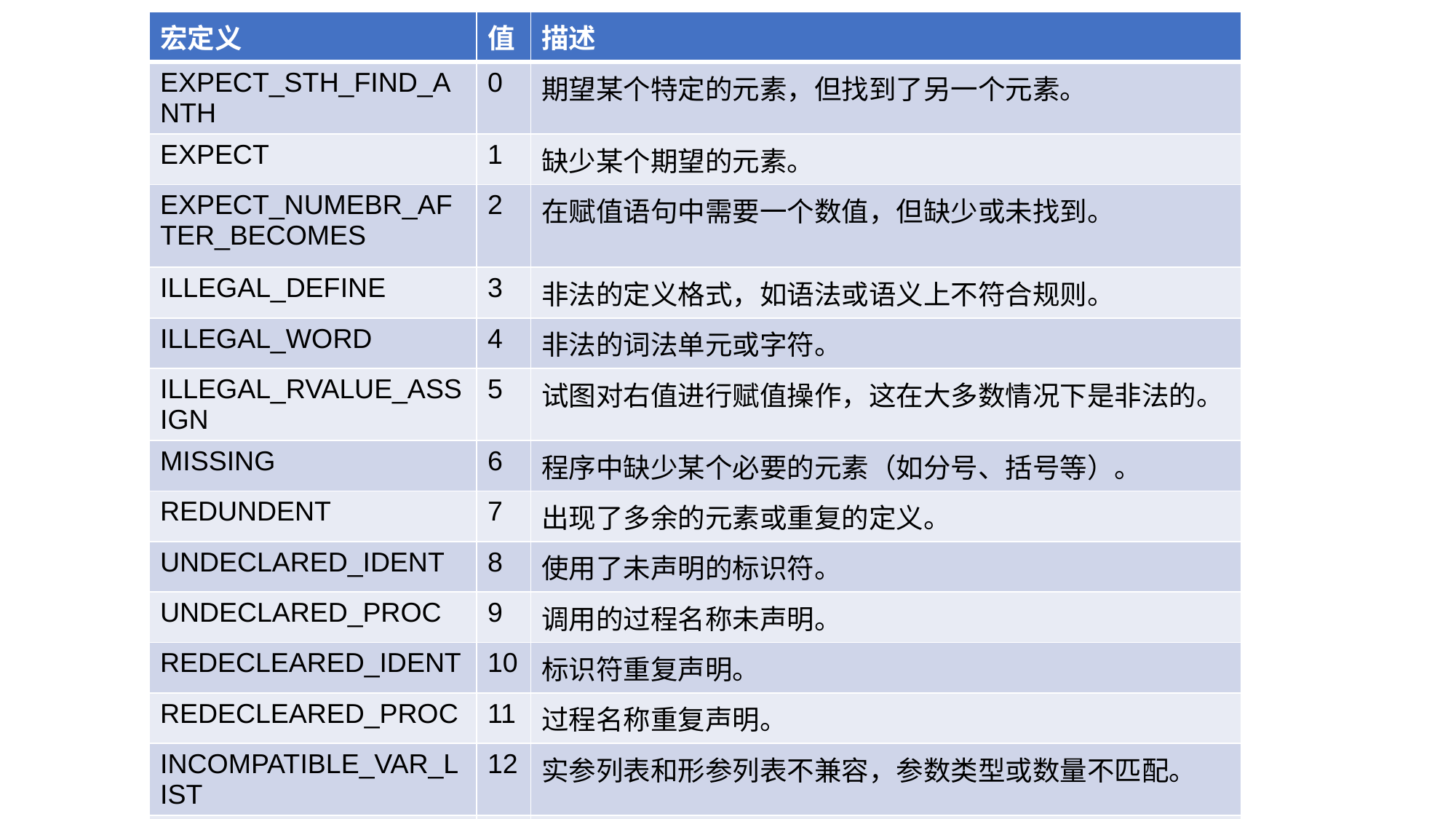

| 宏定义 | 值 | 描述 |
| --- | --- | --- |
| EXPECT\_STH\_FIND\_ANTH | 0 | 期望某个特定的元素，但找到了另一个元素。 |
| EXPECT | 1 | 缺少某个期望的元素。 |
| EXPECT\_NUMEBR\_AFTER\_BECOMES | 2 | 在赋值语句中需要一个数值，但缺少或未找到。 |
| ILLEGAL\_DEFINE | 3 | 非法的定义格式，如语法或语义上不符合规则。 |
| ILLEGAL\_WORD | 4 | 非法的词法单元或字符。 |
| ILLEGAL\_RVALUE\_ASSIGN | 5 | 试图对右值进行赋值操作，这在大多数情况下是非法的。 |
| MISSING | 6 | 程序中缺少某个必要的元素（如分号、括号等）。 |
| REDUNDENT | 7 | 出现了多余的元素或重复的定义。 |
| UNDECLARED\_IDENT | 8 | 使用了未声明的标识符。 |
| UNDECLARED\_PROC | 9 | 调用的过程名称未声明。 |
| REDECLEARED\_IDENT | 10 | 标识符重复声明。 |
| REDECLEARED\_PROC | 11 | 过程名称重复声明。 |
| INCOMPATIBLE\_VAR\_LIST | 12 | 实参列表和形参列表不兼容，参数类型或数量不匹配。 |
| UNDEFINED\_PROC | 13 | 调用了未定义的过程，过程名称在当前作用域或全局范围内未找到对应的定义。 |